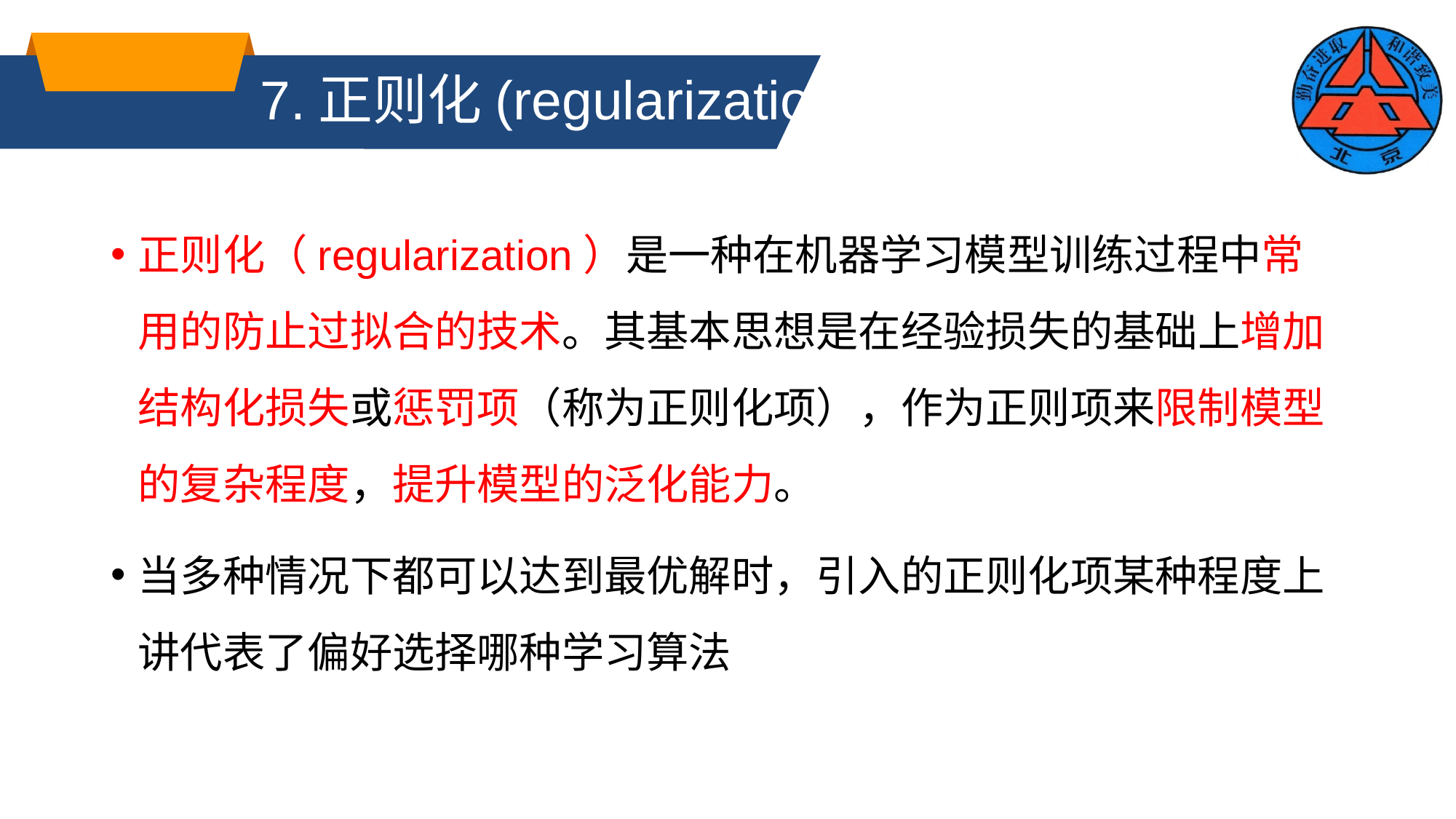

# 7.正则化(regularization)
正则化（regularization）是一种在机器学习模型训练过程中常用的防止过拟合的技术。其基本思想是在经验损失的基础上增加结构化损失或惩罚项（称为正则化项），作为正则项来限制模型的复杂程度，提升模型的泛化能力。
当多种情况下都可以达到最优解时，引入的正则化项某种程度上讲代表了偏好选择哪种学习算法